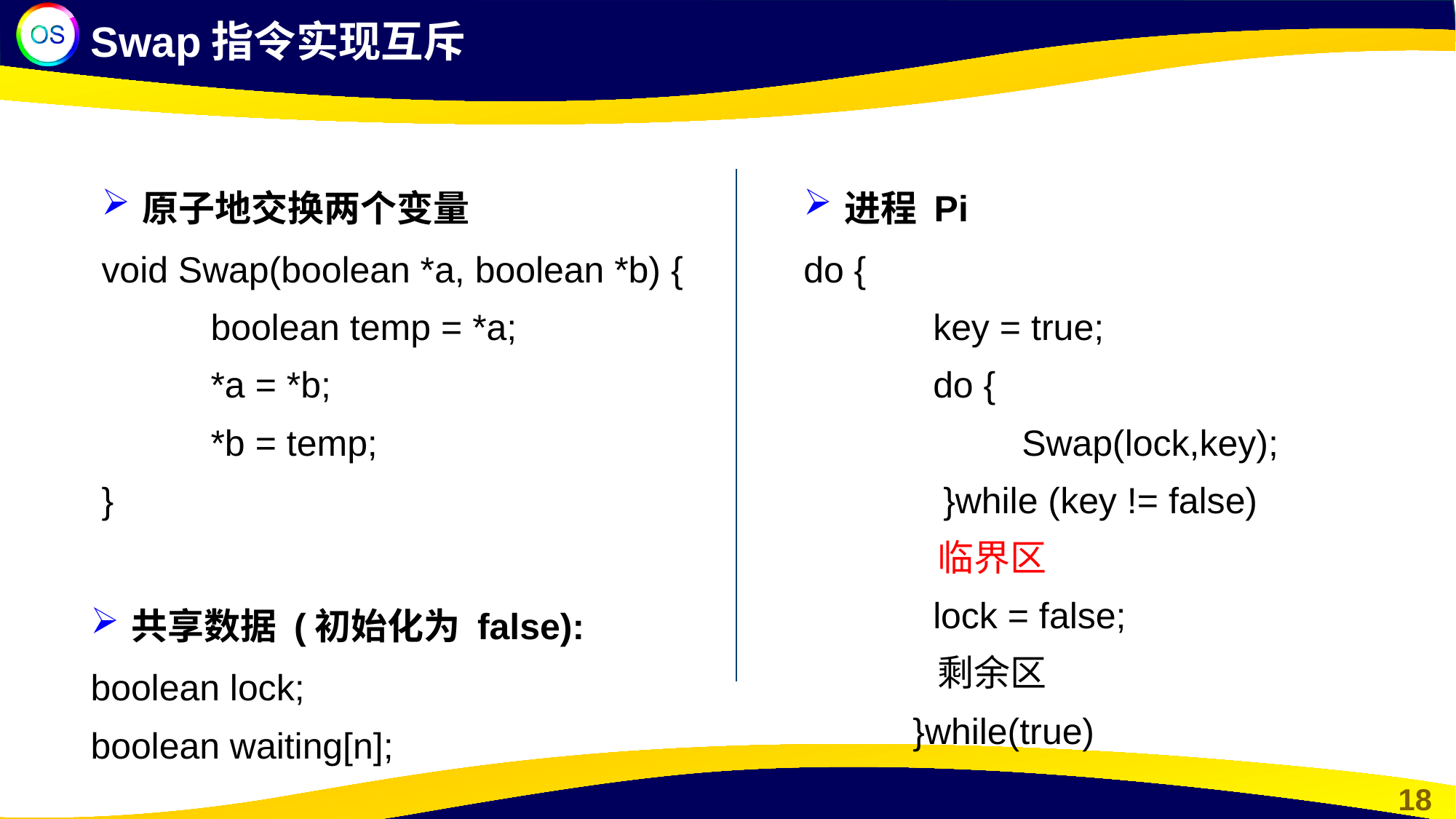

Swap指令实现互斥
进程 Pi
原子地交换两个变量
void Swap(boolean *a, boolean *b) {
	boolean temp = *a;
	*a = *b;
	*b = temp;
}
do {
	  key = true;
	  do {
    	  	Swap(lock,key);
    	   }while (key != false)
	  临界区
	  lock = false;
	  剩余区
	}while(true)
共享数据 (初始化为 false):
boolean lock;
boolean waiting[n];